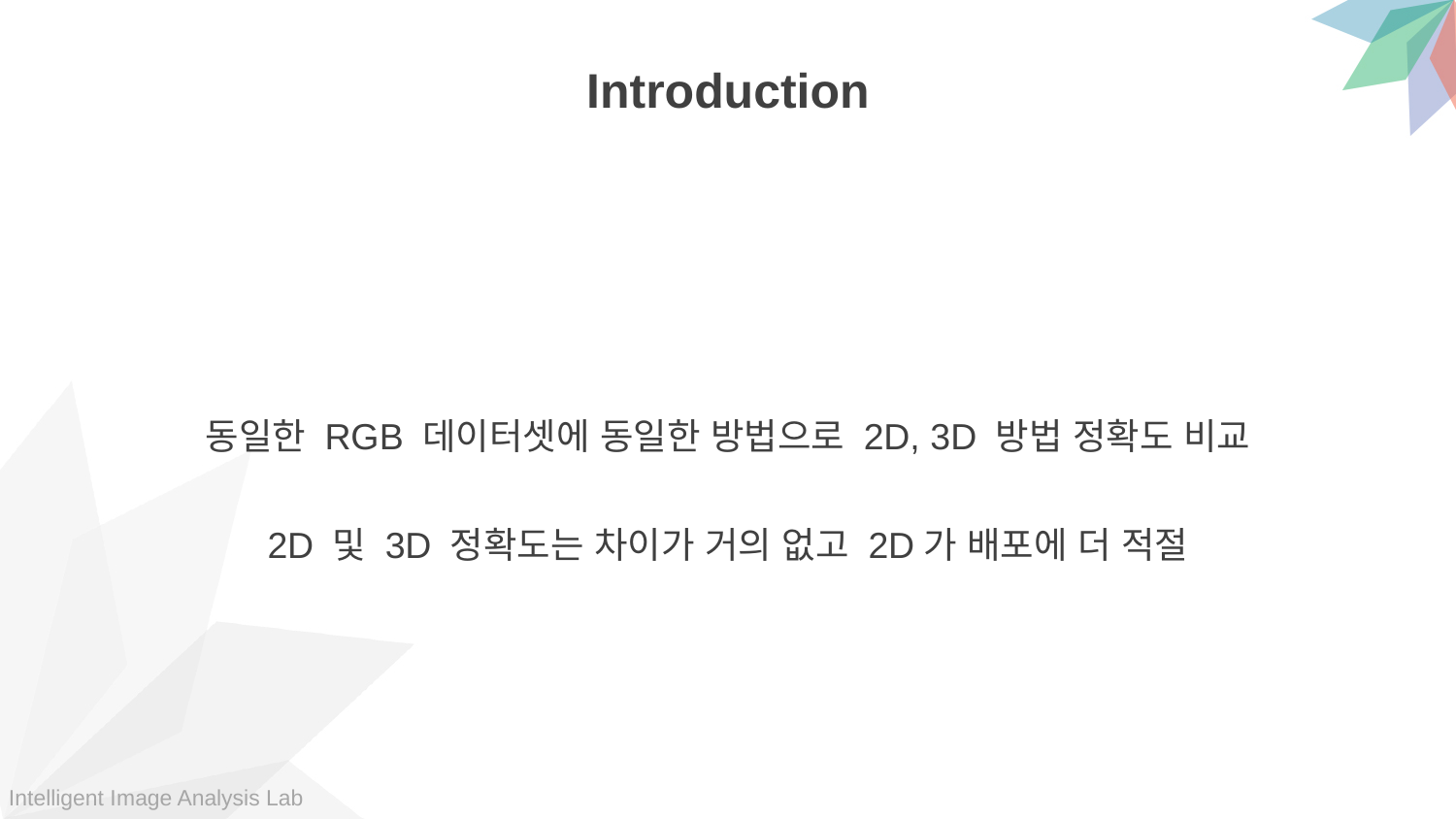

Introduction
동일한 RGB 데이터셋에 동일한 방법으로 2D, 3D 방법 정확도 비교
2D 및 3D 정확도는 차이가 거의 없고 2D가 배포에 더 적절